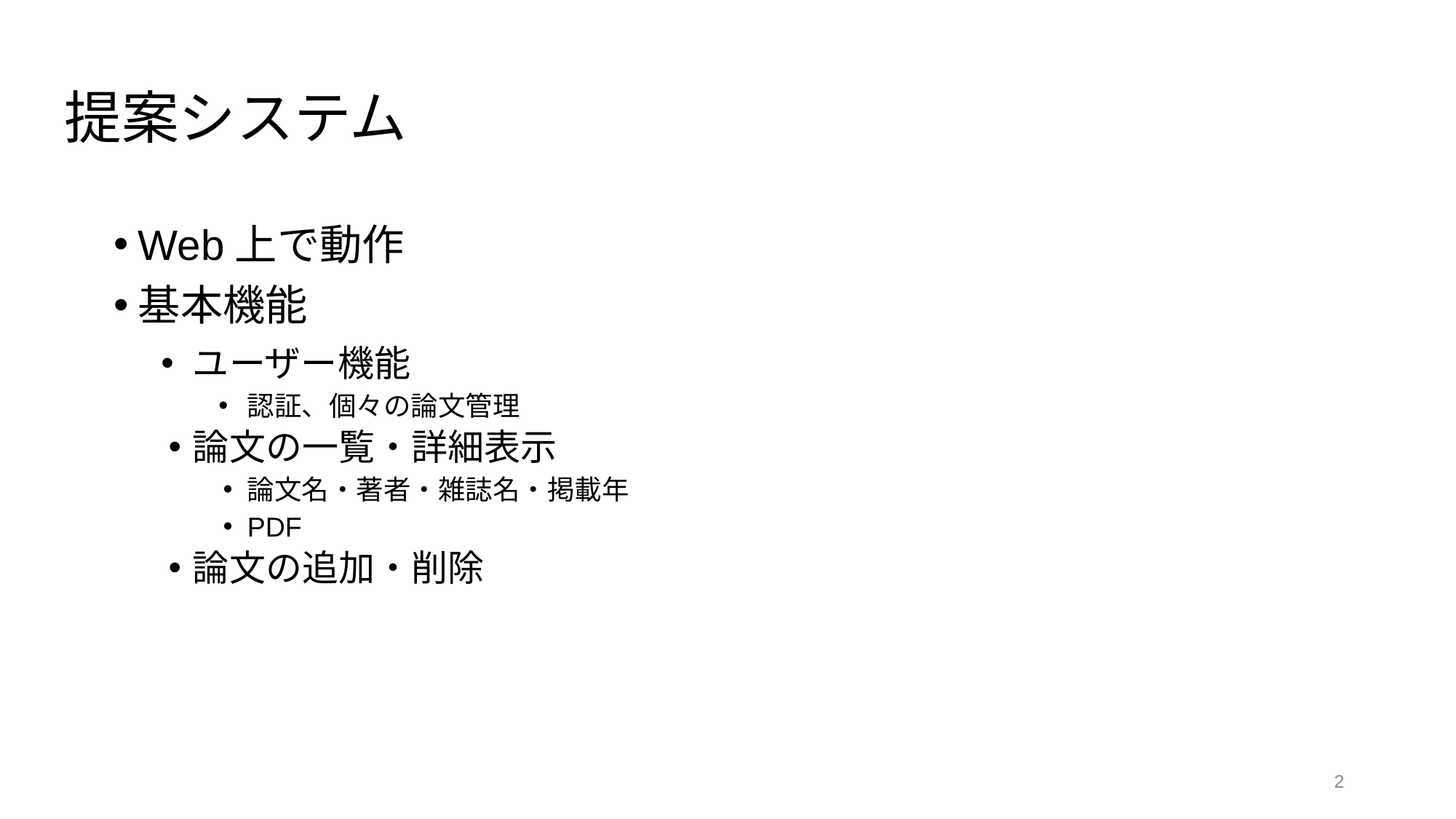

# 提案システム

Web上で動作
基本機能
ユーザー機能
認証、個々の論文管理
論文の一覧・詳細表示
論文名・著者・雑誌名・掲載年
PDF
論文の追加・削除

2